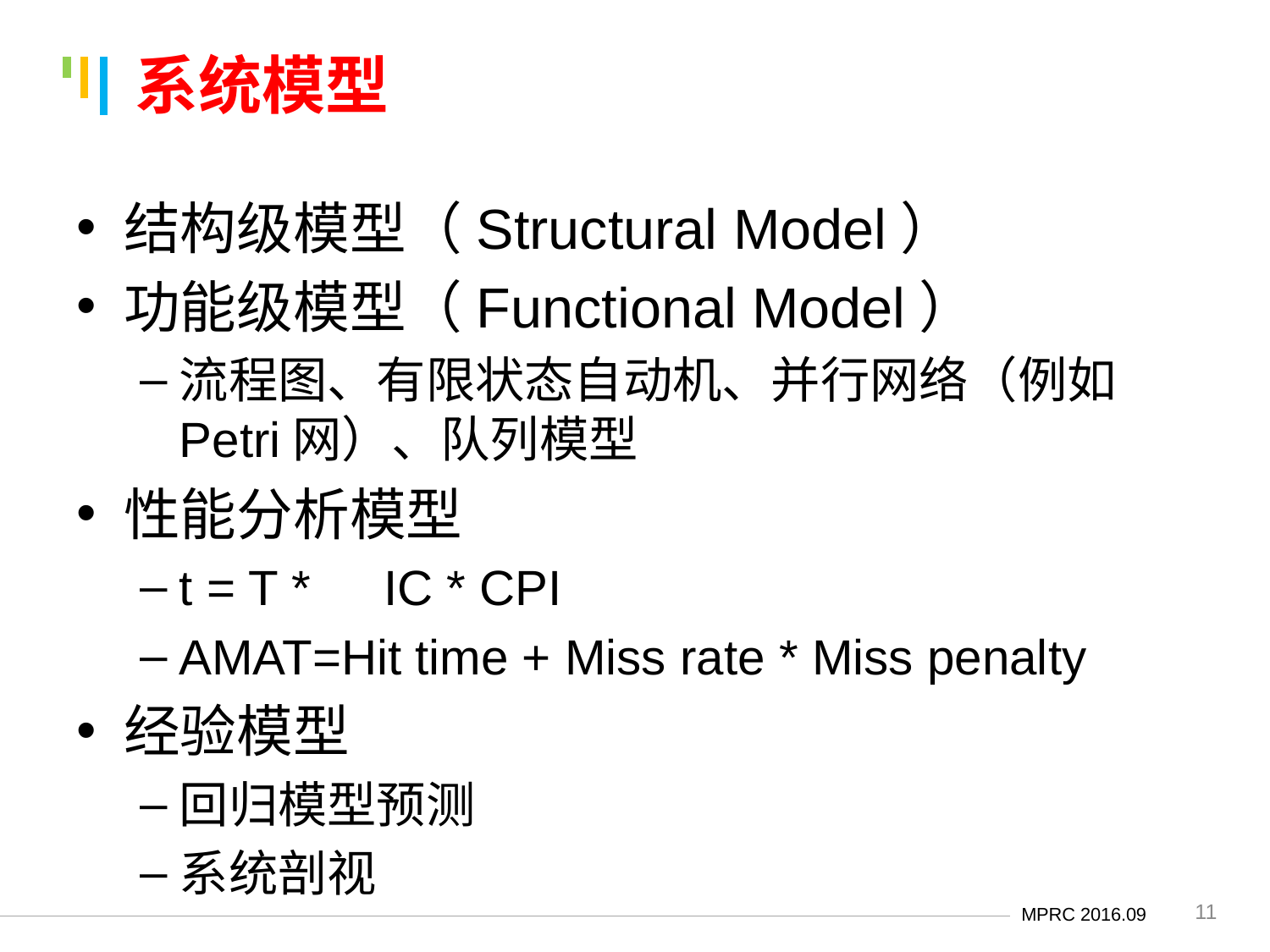

# 系统模型
结构级模型（Structural Model）
功能级模型（Functional Model）
流程图、有限状态自动机、并行网络（例如Petri网）、队列模型
性能分析模型
t = T *　IC * CPI
AMAT=Hit time + Miss rate * Miss penalty
经验模型
回归模型预测
系统剖视
11